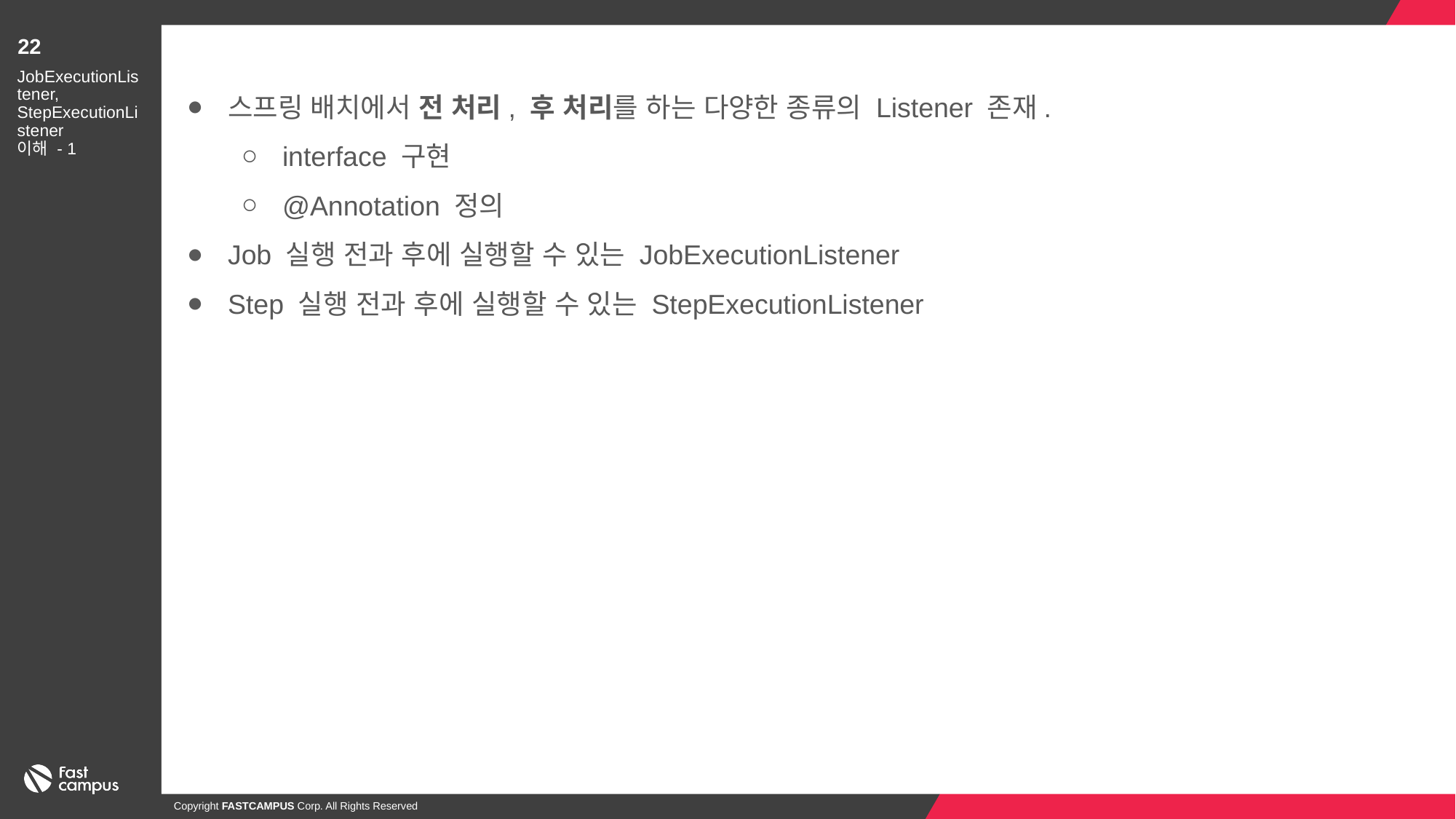

22
스프링 배치에서 전 처리, 후 처리를 하는 다양한 종류의 Listener 존재.
interface 구현
@Annotation 정의
Job 실행 전과 후에 실행할 수 있는 JobExecutionListener
Step 실행 전과 후에 실행할 수 있는 StepExecutionListener
JobExecutionListener,
StepExecutionListener
이해 - 1